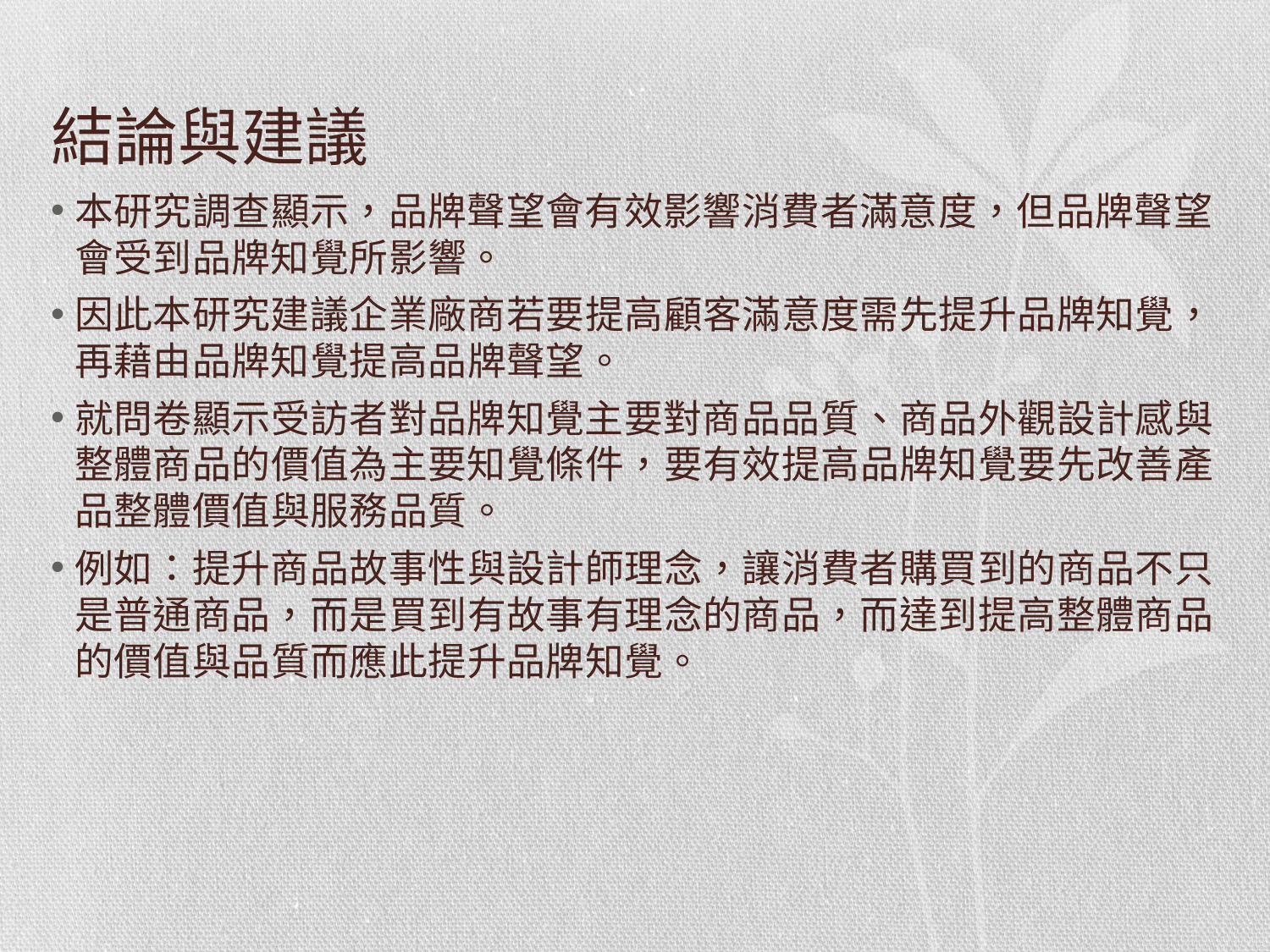

# 結論與建議
本研究調查顯示，品牌聲望會有效影響消費者滿意度，但品牌聲望會受到品牌知覺所影響。
因此本研究建議企業廠商若要提高顧客滿意度需先提升品牌知覺，再藉由品牌知覺提高品牌聲望。
就問卷顯示受訪者對品牌知覺主要對商品品質、商品外觀設計感與整體商品的價值為主要知覺條件，要有效提高品牌知覺要先改善產品整體價值與服務品質。
例如：提升商品故事性與設計師理念，讓消費者購買到的商品不只是普通商品，而是買到有故事有理念的商品，而達到提高整體商品的價值與品質而應此提升品牌知覺。